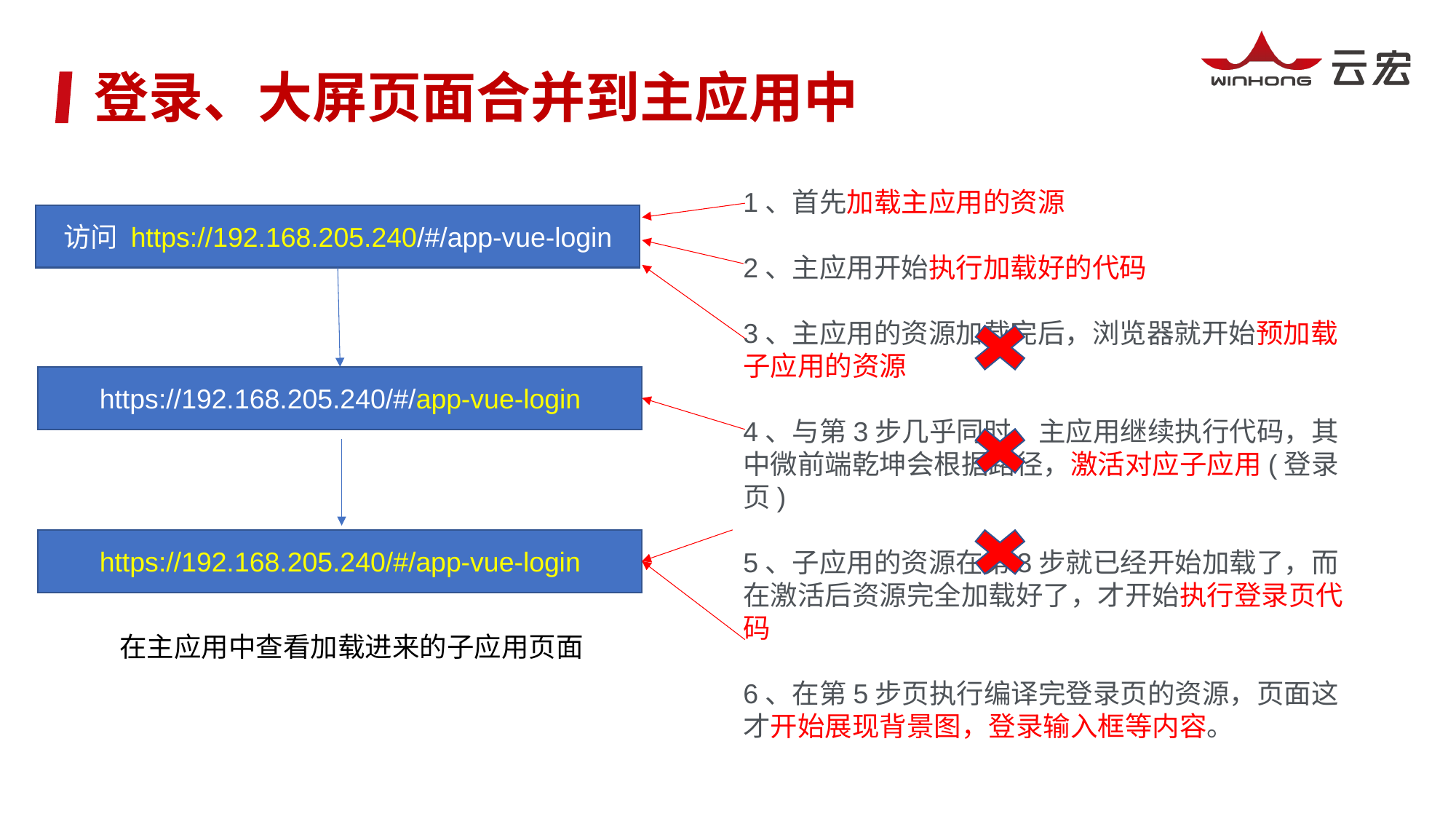

登录、大屏页面合并到主应用中

1、首先加载主应用的资源

2、主应用开始执行加载好的代码

3、主应用的资源加载完后，浏览器就开始预加载子应用的资源

4、与第3步几乎同时，主应用继续执行代码，其中微前端乾坤会根据路径，激活对应子应用(登录页)

5、子应用的资源在第3步就已经开始加载了，而在激活后资源完全加载好了，才开始执行登录页代码

6、在第5步页执行编译完登录页的资源，页面这才开始展现背景图，登录输入框等内容。
访问 https://192.168.205.240/#/app-vue-login

https://192.168.205.240/#/app-vue-login

https://192.168.205.240/#/app-vue-login
在主应用中查看加载进来的子应用页面